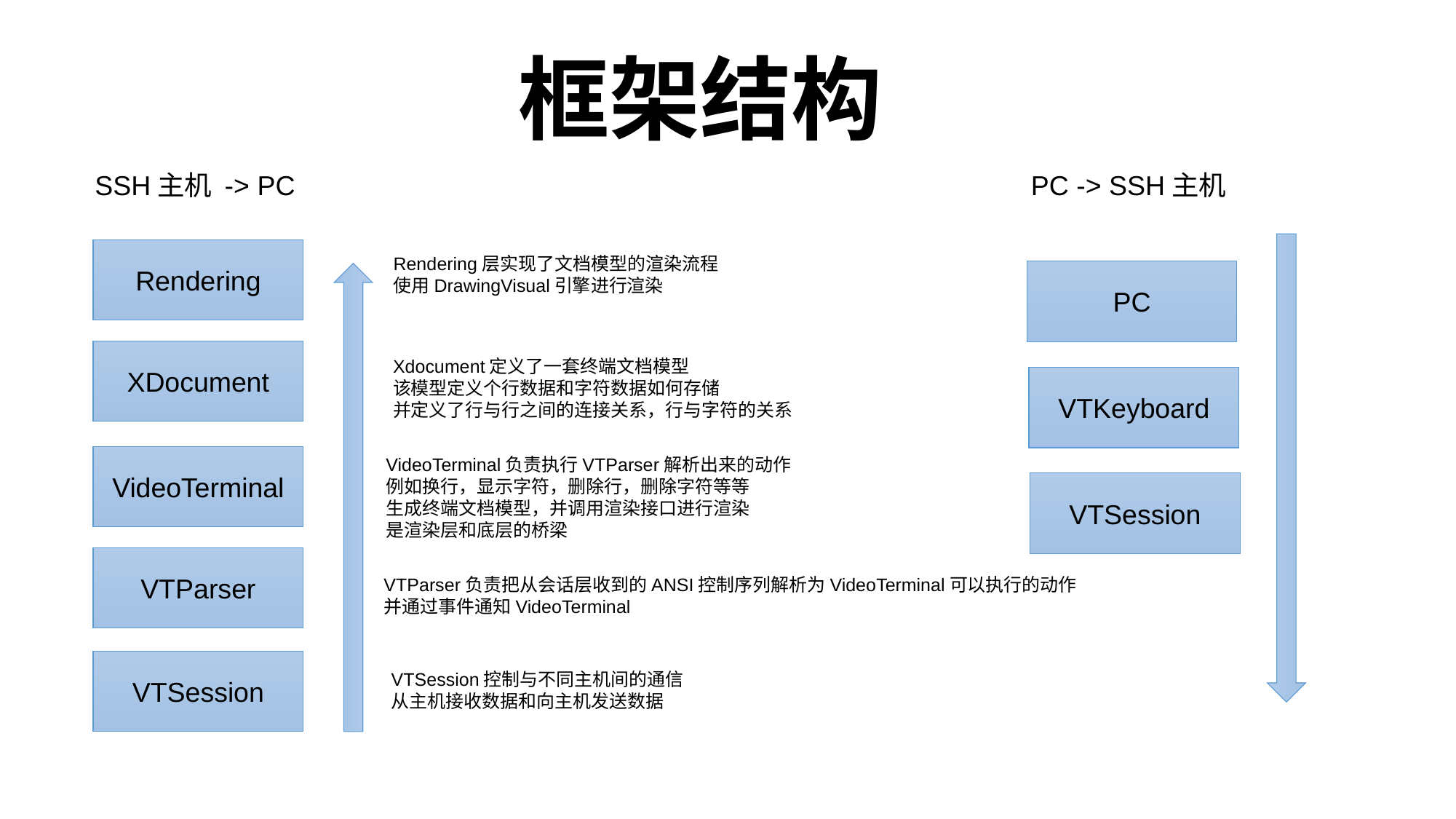

框架结构
SSH主机 -> PC
PC -> SSH主机
Rendering
Rendering层实现了文档模型的渲染流程
使用DrawingVisual引擎进行渲染
PC
XDocument
Xdocument定义了一套终端文档模型
该模型定义个行数据和字符数据如何存储
并定义了行与行之间的连接关系，行与字符的关系
VTKeyboard
VideoTerminal
VideoTerminal负责执行VTParser解析出来的动作
例如换行，显示字符，删除行，删除字符等等
生成终端文档模型，并调用渲染接口进行渲染
是渲染层和底层的桥梁

VTSession

VTParser
VTParser负责把从会话层收到的ANSI控制序列解析为VideoTerminal可以执行的动作
并通过事件通知VideoTerminal
VTSession
VTSession控制与不同主机间的通信
从主机接收数据和向主机发送数据